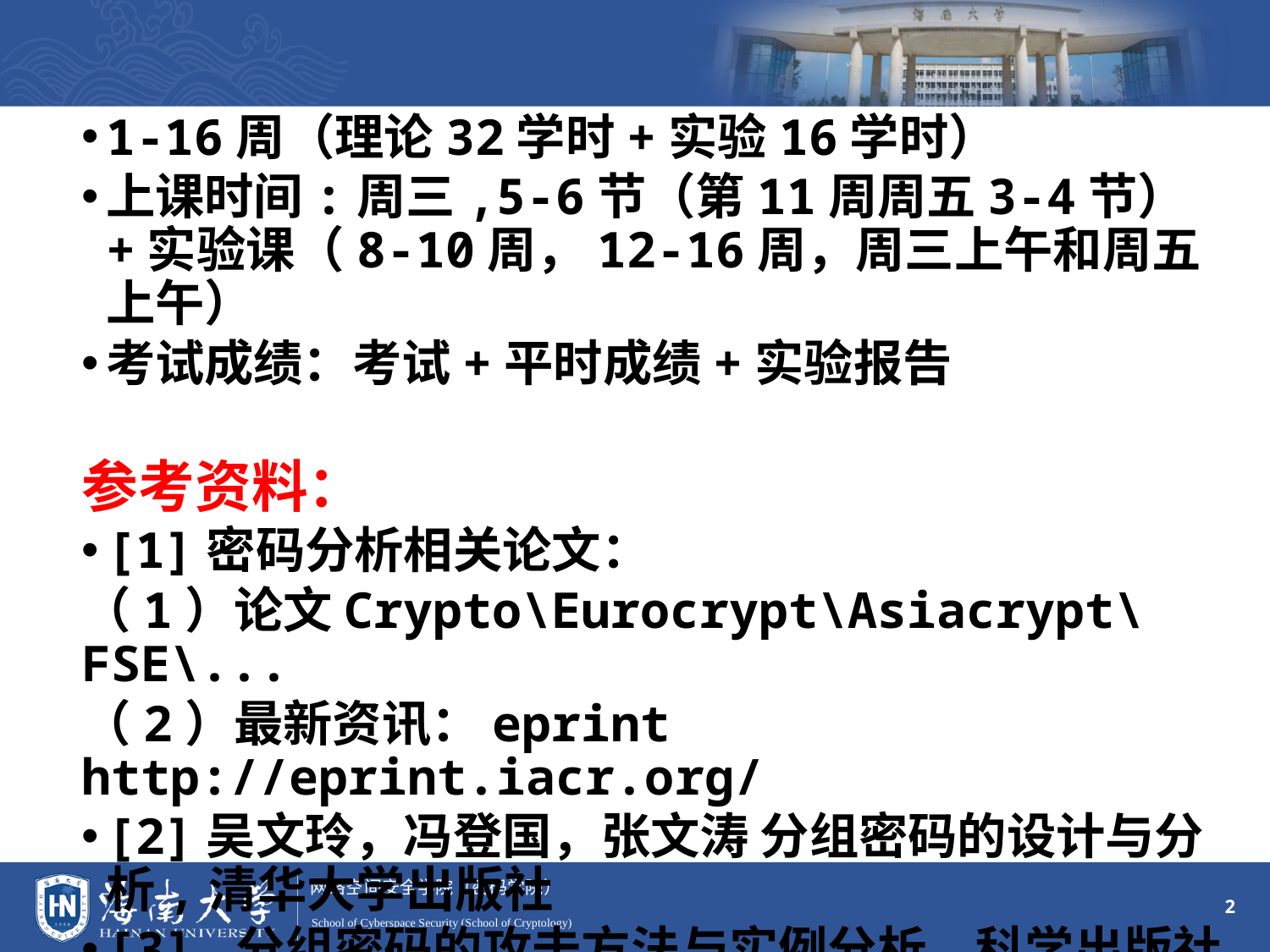

1-16周（理论32学时+实验16学时）
上课时间:周三,5-6节（第11周周五3-4节）+实验课（8-10周，12-16周，周三上午和周五上午）
考试成绩：考试+平时成绩+实验报告

参考资料：
[1]密码分析相关论文：
（1）论文Crypto\Eurocrypt\Asiacrypt\FSE\...
（2）最新资讯：eprint  http://eprint.iacr.org/
[2]吴文玲，冯登国，张文涛 分组密码的设计与分析,清华大学出版社
[3] 分组密码的攻击方法与实例分析，科学出版社
2